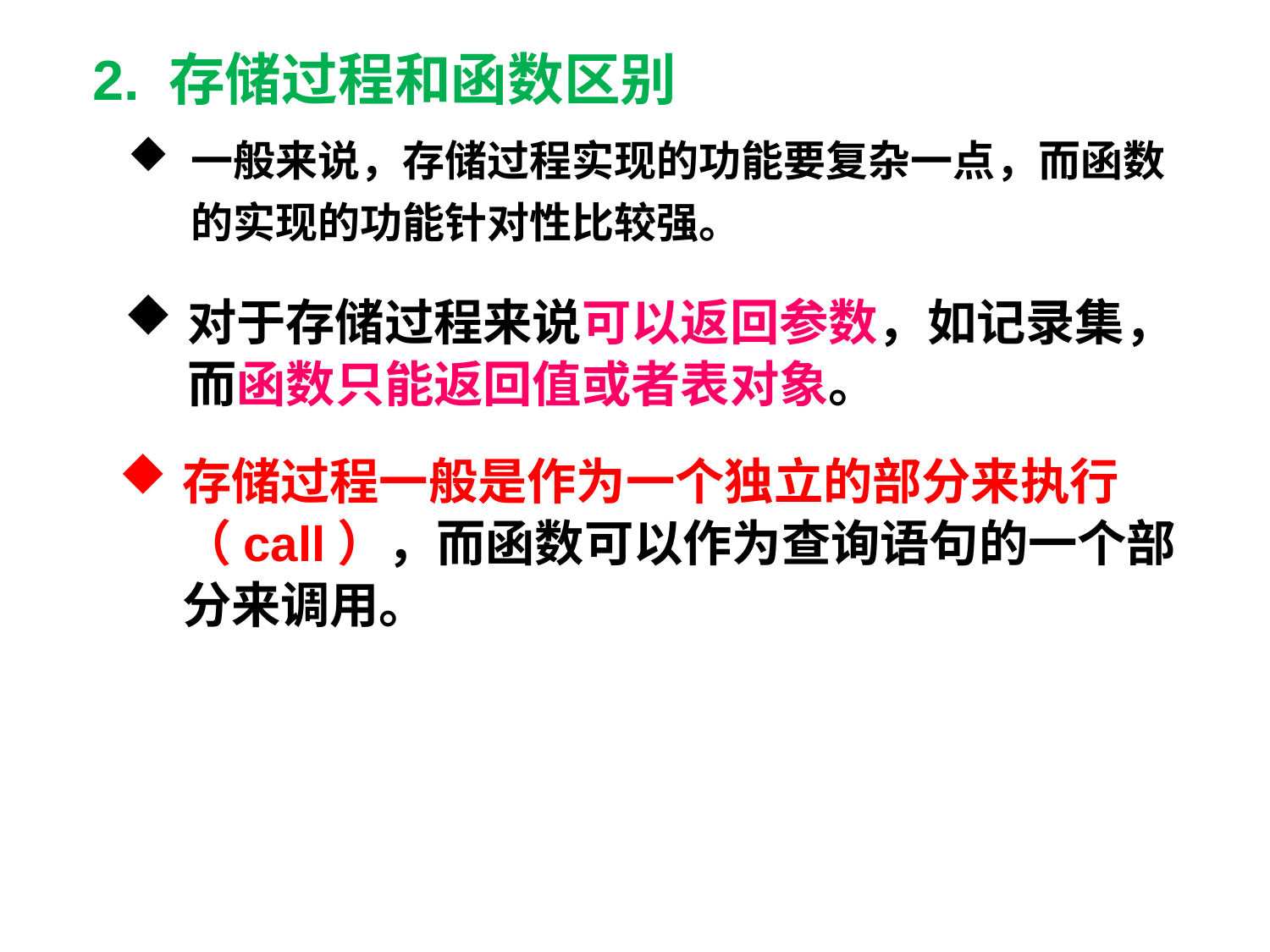

2. 存储过程和函数区别

一般来说，存储过程实现的功能要复杂一点，而函数的实现的功能针对性比较强。
对于存储过程来说可以返回参数，如记录集，而函数只能返回值或者表对象。
存储过程一般是作为一个独立的部分来执行（call），而函数可以作为查询语句的一个部分来调用。